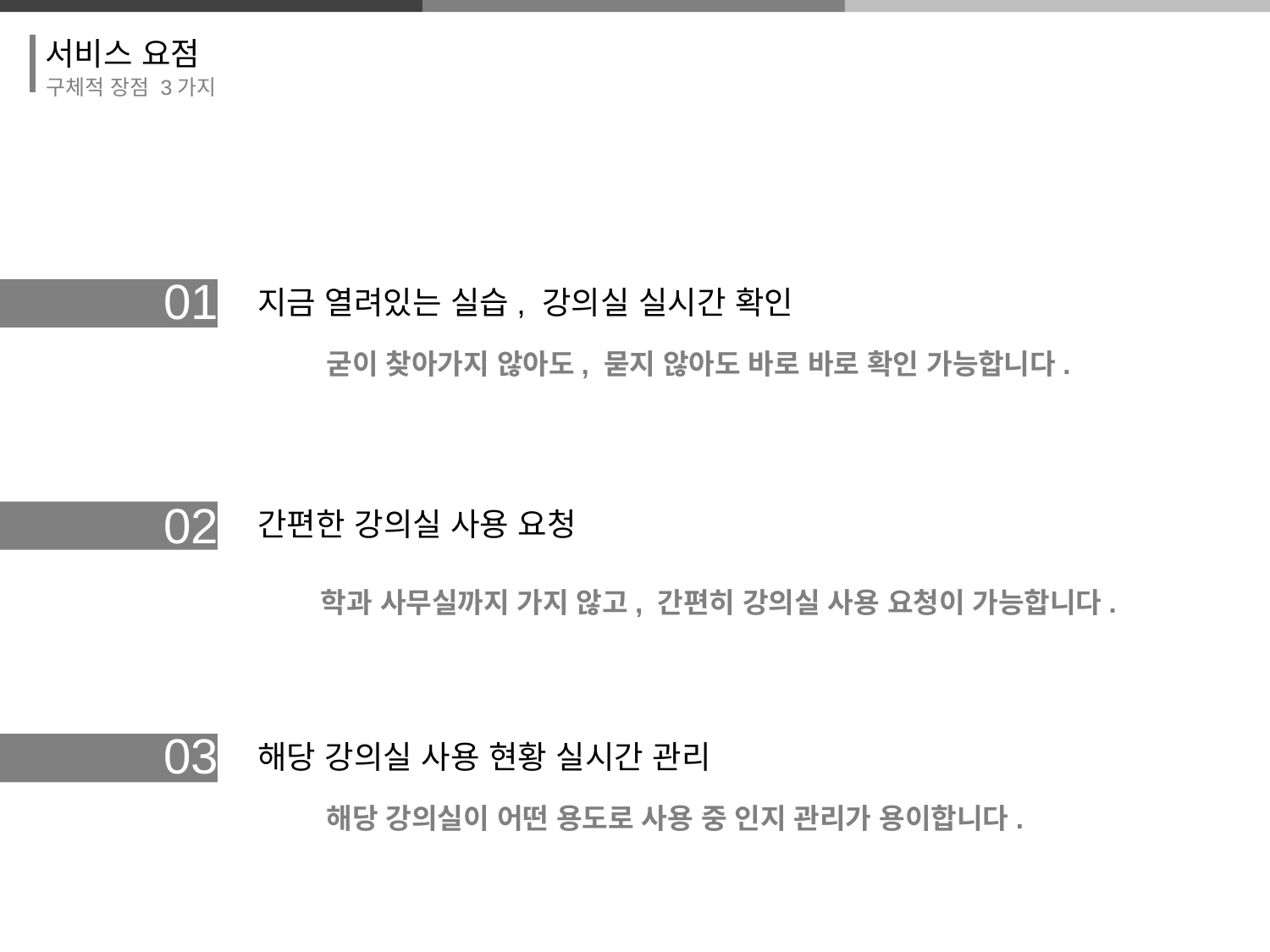

서비스 요점

구체적 장점 3가지
01
지금 열려있는 실습, 강의실 실시간 확인

굳이 찾아가지 않아도, 묻지 않아도 바로 바로 확인 가능합니다.
02
간편한 강의실 사용 요청

학과 사무실까지 가지 않고, 간편히 강의실 사용 요청이 가능합니다.
03
해당 강의실 사용 현황 실시간 관리

해당 강의실이 어떤 용도로 사용 중 인지 관리가 용이합니다.